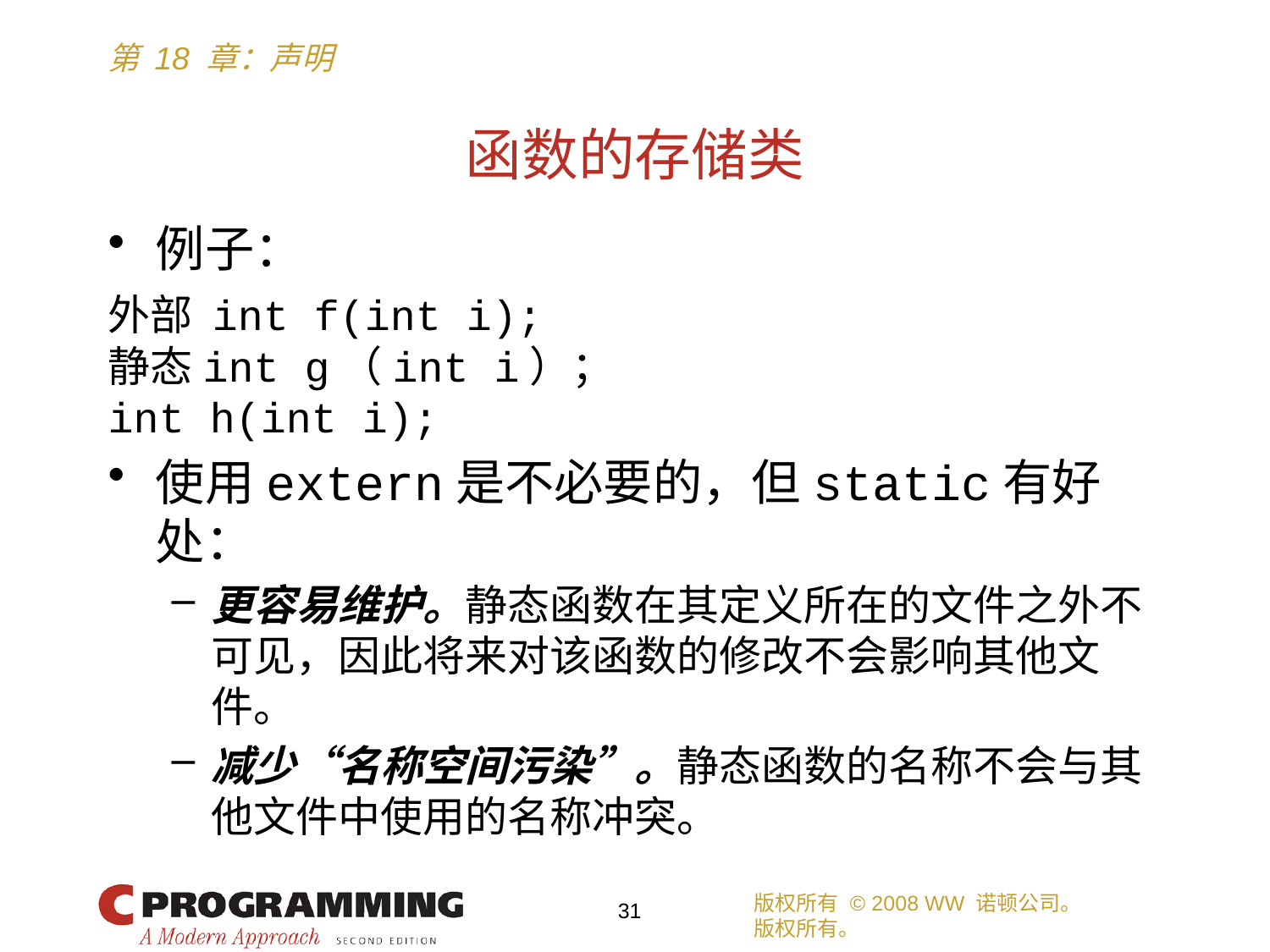

# 函数的存储类
例子：
外部 int f(int i);
静态int g（int i）；
int h(int i);
使用extern是不必要的，但static有好处：
更容易维护。静态函数在其定义所在的文件之外不可见，因此将来对该函数的修改不会影响其他文件。
减少“名称空间污染”。静态函数的名称不会与其他文件中使用的名称冲突。

版权所有 © 2008 WW 诺顿公司。
版权所有。
31